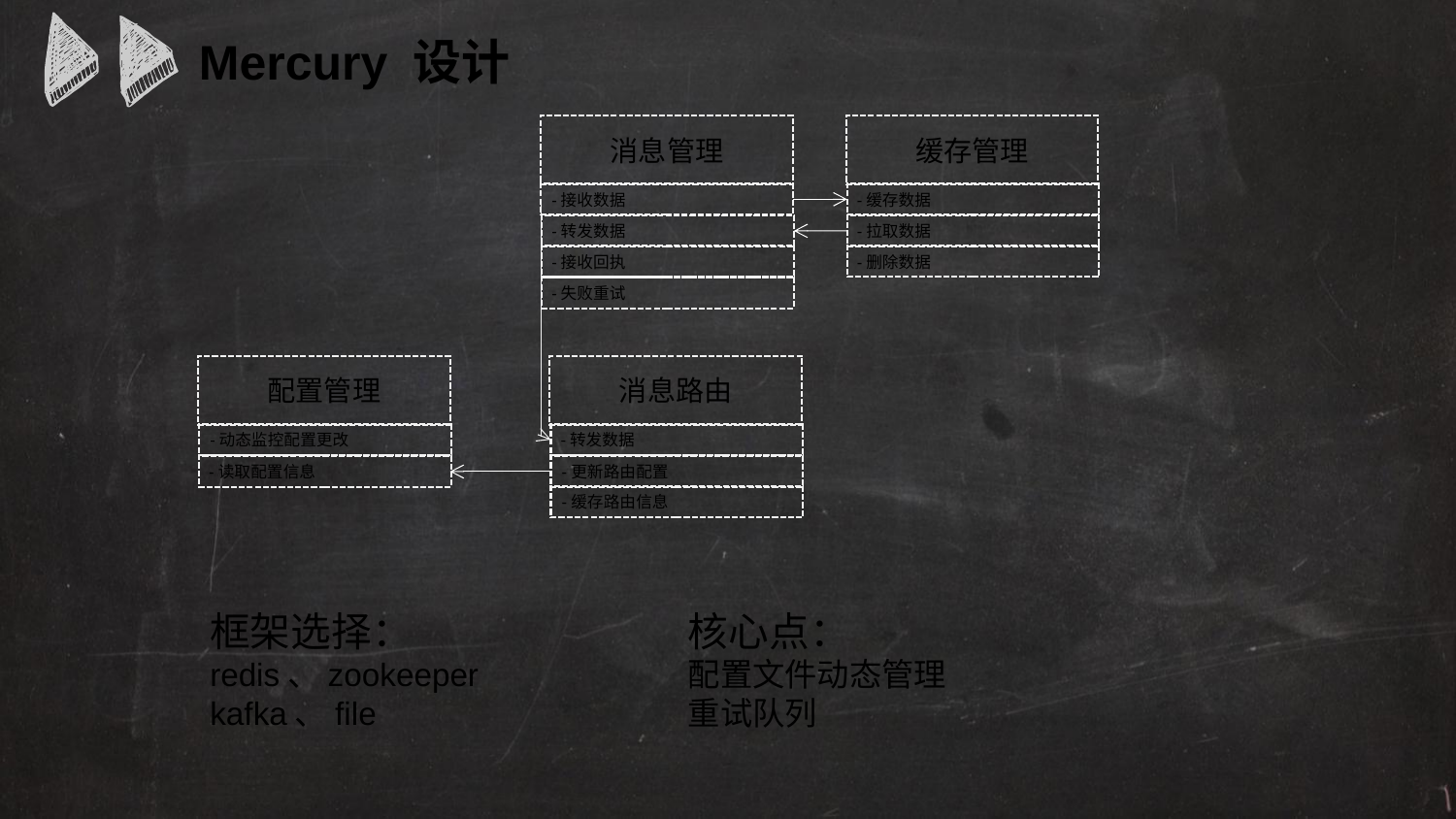

Mercury 设计

缓存管理
消息管理

-缓存数据
-接收数据

-拉取数据
-转发数据

-删除数据
-接收回执

-失败重试

配置管理
消息路由
-动态监控配置更改

-转发数据

-读取配置信息

-更新路由配置

-缓存路由信息
框架选择：
redis、zookeeper
kafka、file
核心点：
配置文件动态管理
重试队列